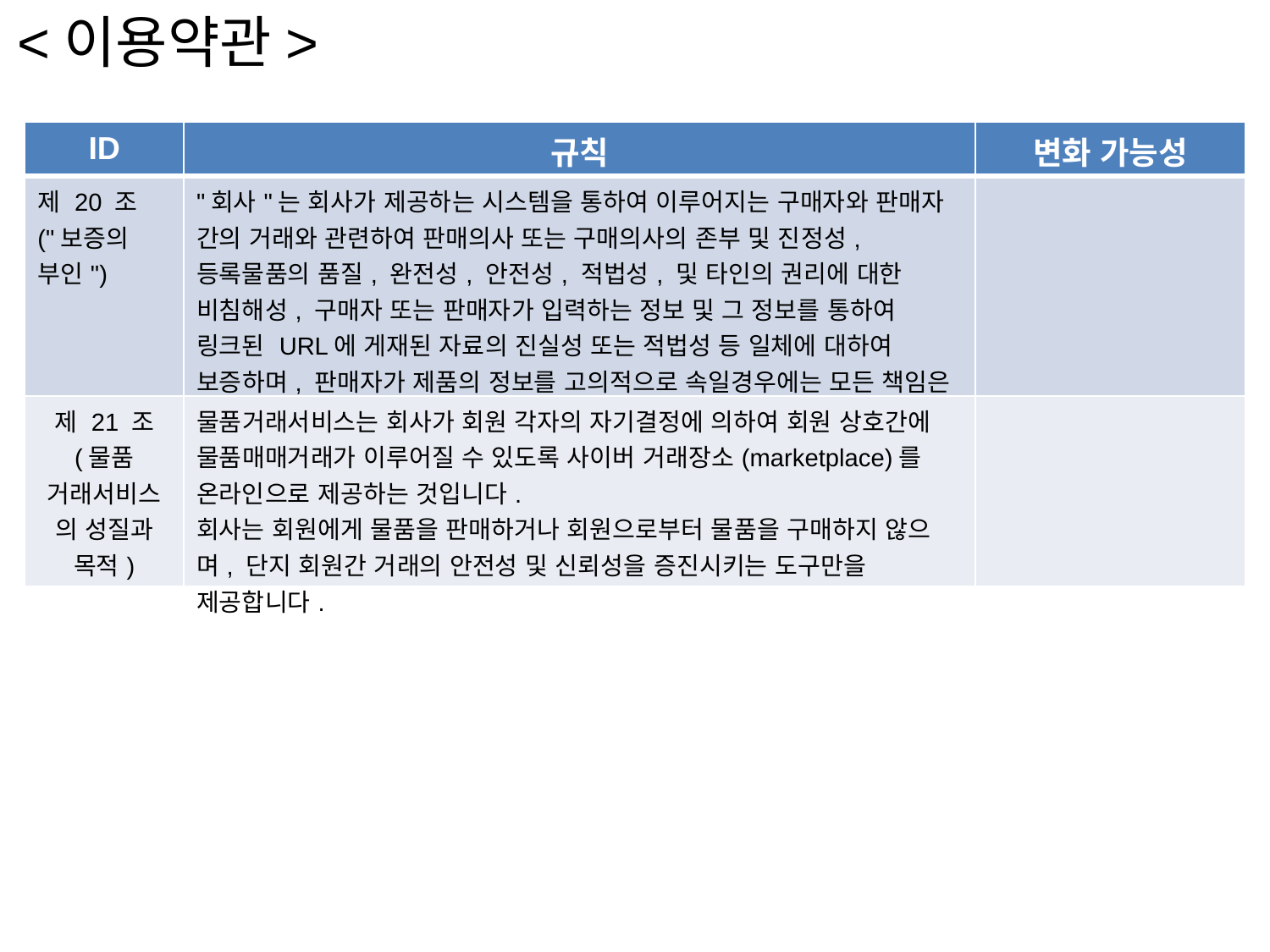

<이용약관>
| ID | 규칙 | 변화 가능성 |
| --- | --- | --- |
| 제 20 조 ("보증의 부인") | "회사"는 회사가 제공하는 시스템을 통하여 이루어지는 구매자와 판매자 간의 거래와 관련하여 판매의사 또는 구매의사의 존부 및 진정성, 등록물품의 품질, 완전성, 안전성, 적법성, 및 타인의 권리에 대한 비침해성, 구매자 또는 판매자가 입력하는 정보 및 그 정보를 통하여 링크된 URL에 게재된 자료의 진실성 또는 적법성 등 일체에 대하여 보증하며, 판매자가 제품의 정보를 고의적으로 속일경우에는 모든 책임은 판매자에게 있습니다. |  |
| 제 21 조 (물품 거래서비스의 성질과 목적) | 물품거래서비스는 회사가 회원 각자의 자기결정에 의하여 회원 상호간에 물품매매거래가 이루어질 수 있도록 사이버 거래장소(marketplace)를 온라인으로 제공하는 것입니다. 회사는 회원에게 물품을 판매하거나 회원으로부터 물품을 구매하지 않으며, 단지 회원간 거래의 안전성 및 신뢰성을 증진시키는 도구만을 제공합니다. |  |